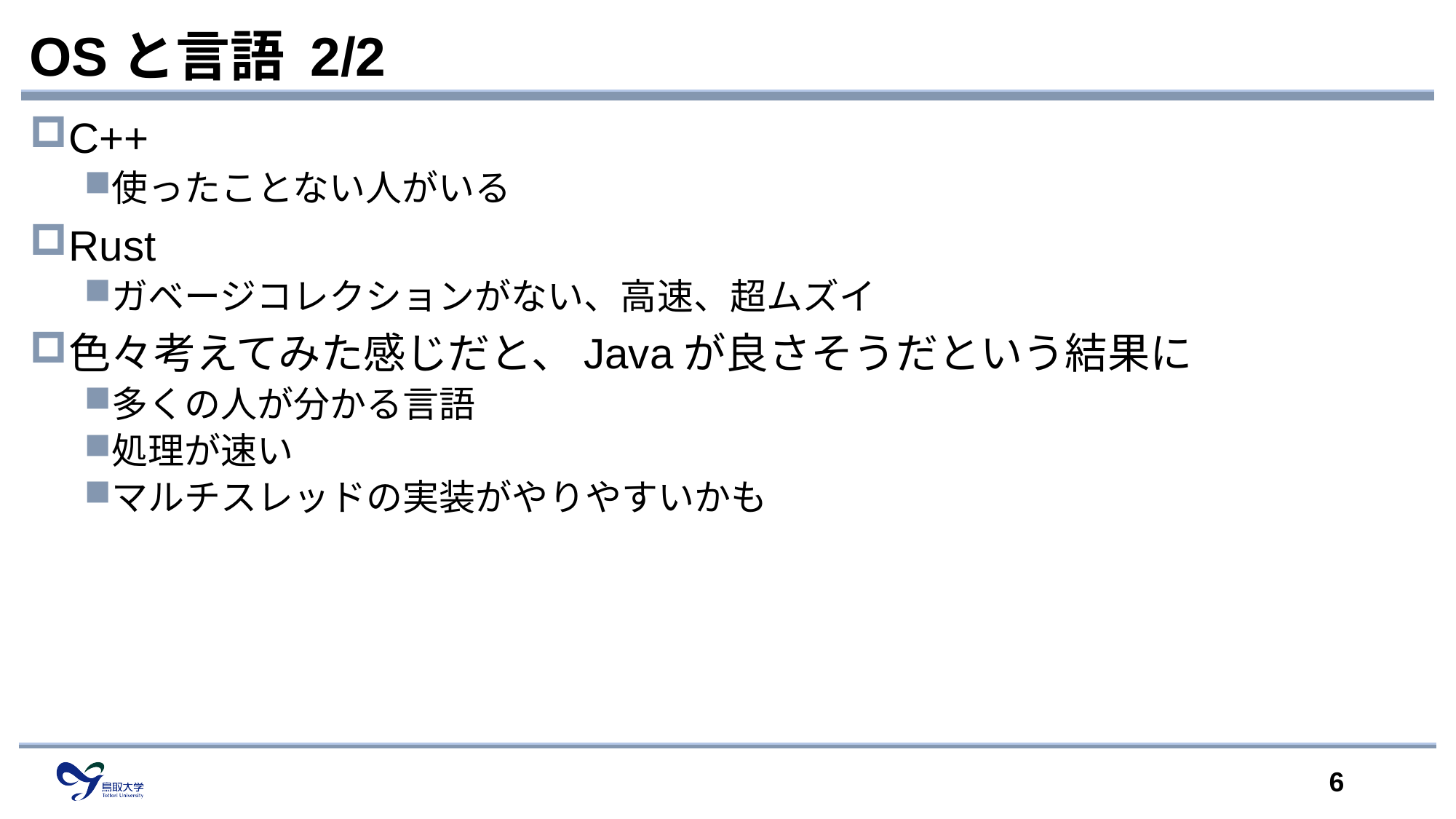

# OSと言語 2/2
C++
使ったことない人がいる
Rust
ガベージコレクションがない、高速、超ムズイ
色々考えてみた感じだと、Javaが良さそうだという結果に
多くの人が分かる言語
処理が速い
マルチスレッドの実装がやりやすいかも
6